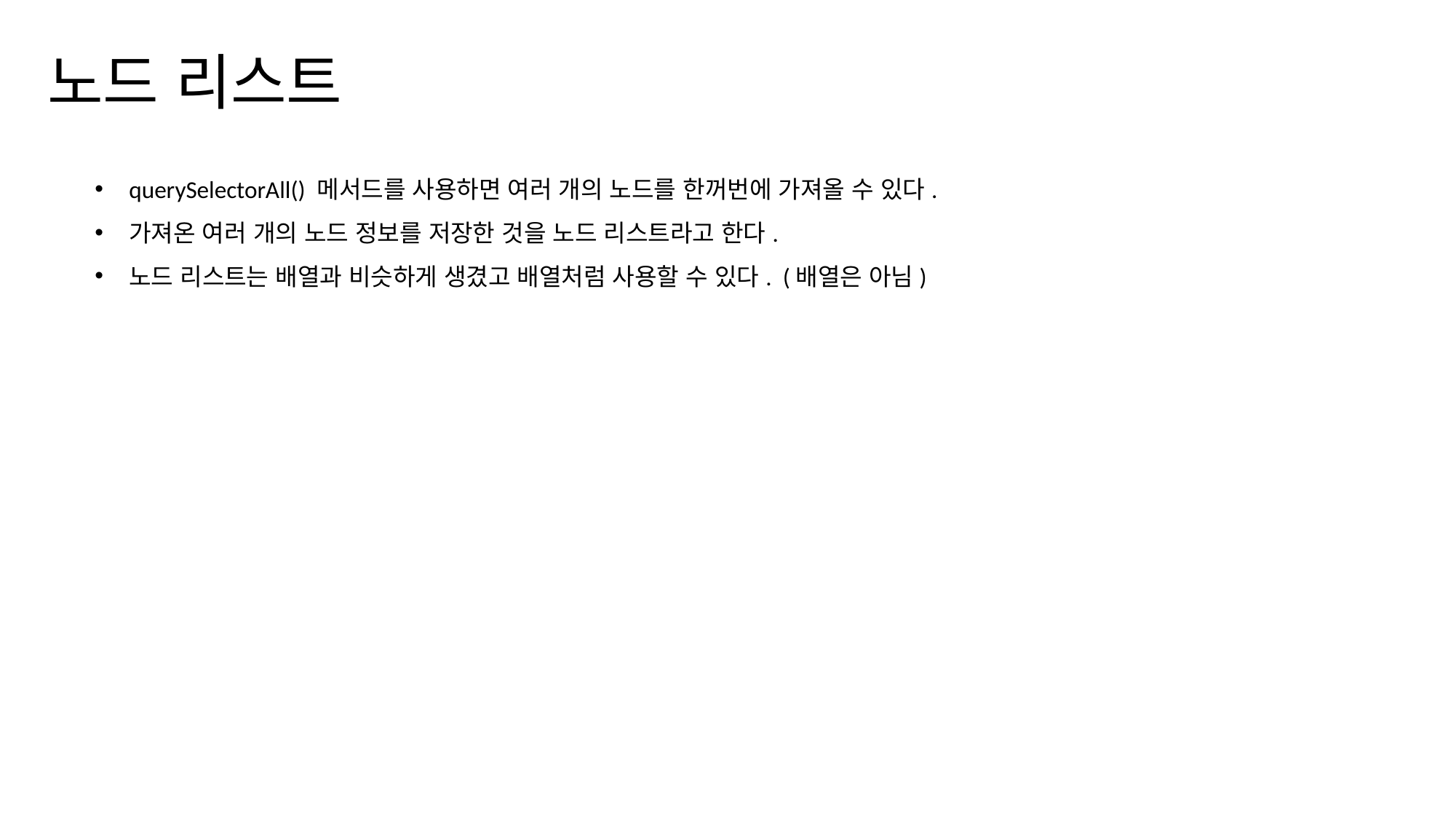

노드 리스트
querySelectorAll() 메서드를 사용하면 여러 개의 노드를 한꺼번에 가져올 수 있다.
가져온 여러 개의 노드 정보를 저장한 것을 노드 리스트라고 한다.
노드 리스트는 배열과 비슷하게 생겼고 배열처럼 사용할 수 있다.  (배열은 아님)